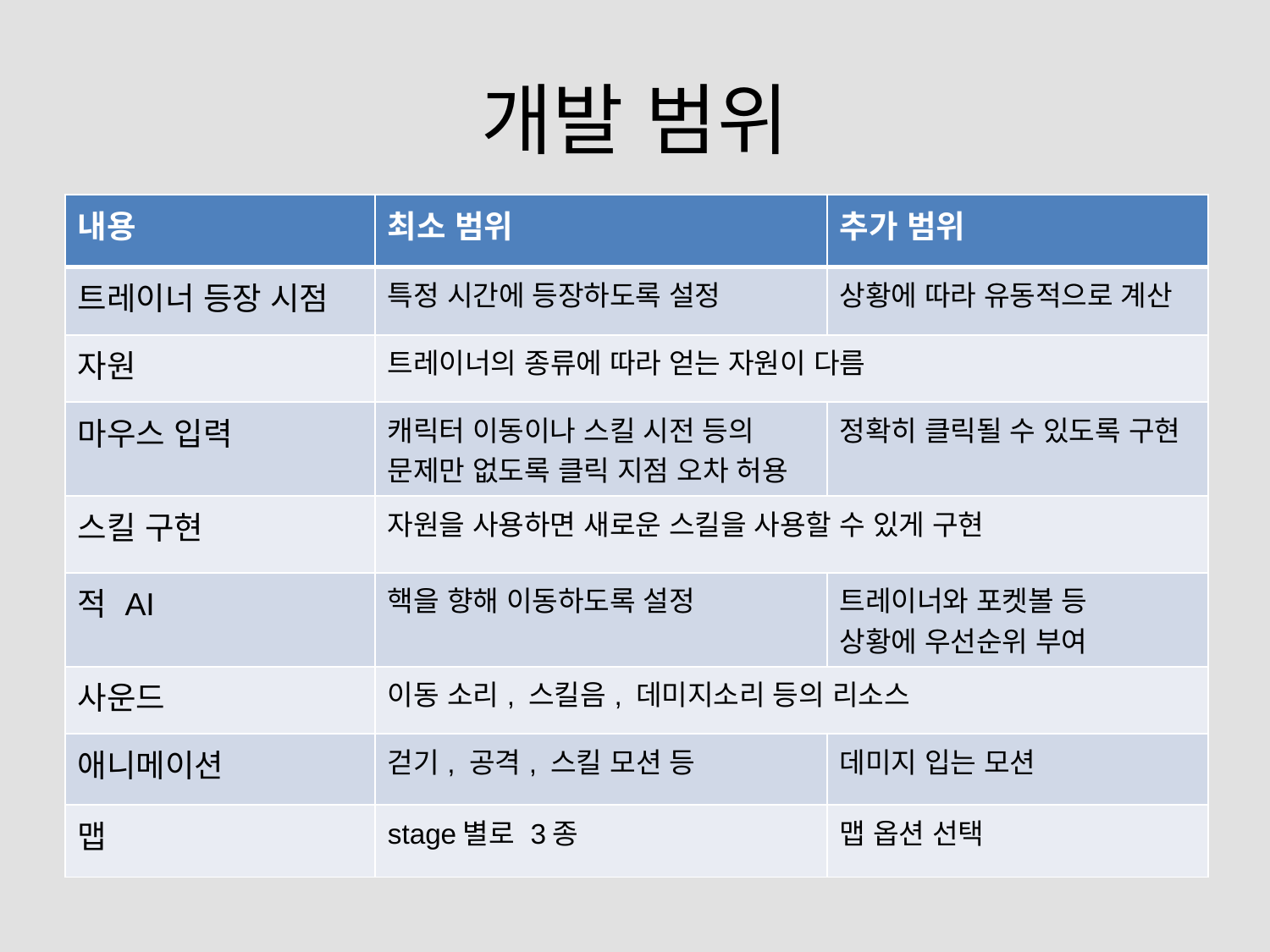

# 개발 범위
| 내용 | 최소 범위 | 추가 범위 |
| --- | --- | --- |
| 트레이너 등장 시점 | 특정 시간에 등장하도록 설정 | 상황에 따라 유동적으로 계산 |
| 자원 | 트레이너의 종류에 따라 얻는 자원이 다름 |  |
| 마우스 입력 | 캐릭터 이동이나 스킬 시전 등의 문제만 없도록 클릭 지점 오차 허용 | 정확히 클릭될 수 있도록 구현 |
| 스킬 구현 | 자원을 사용하면 새로운 스킬을 사용할 수 있게 구현 |  |
| 적 AI | 핵을 향해 이동하도록 설정 | 트레이너와 포켓볼 등 상황에 우선순위 부여 |
| 사운드 | 이동 소리, 스킬음, 데미지소리 등의 리소스 |  |
| 애니메이션 | 걷기, 공격, 스킬 모션 등 | 데미지 입는 모션 |
| 맵 | stage별로 3종 | 맵 옵션 선택 |